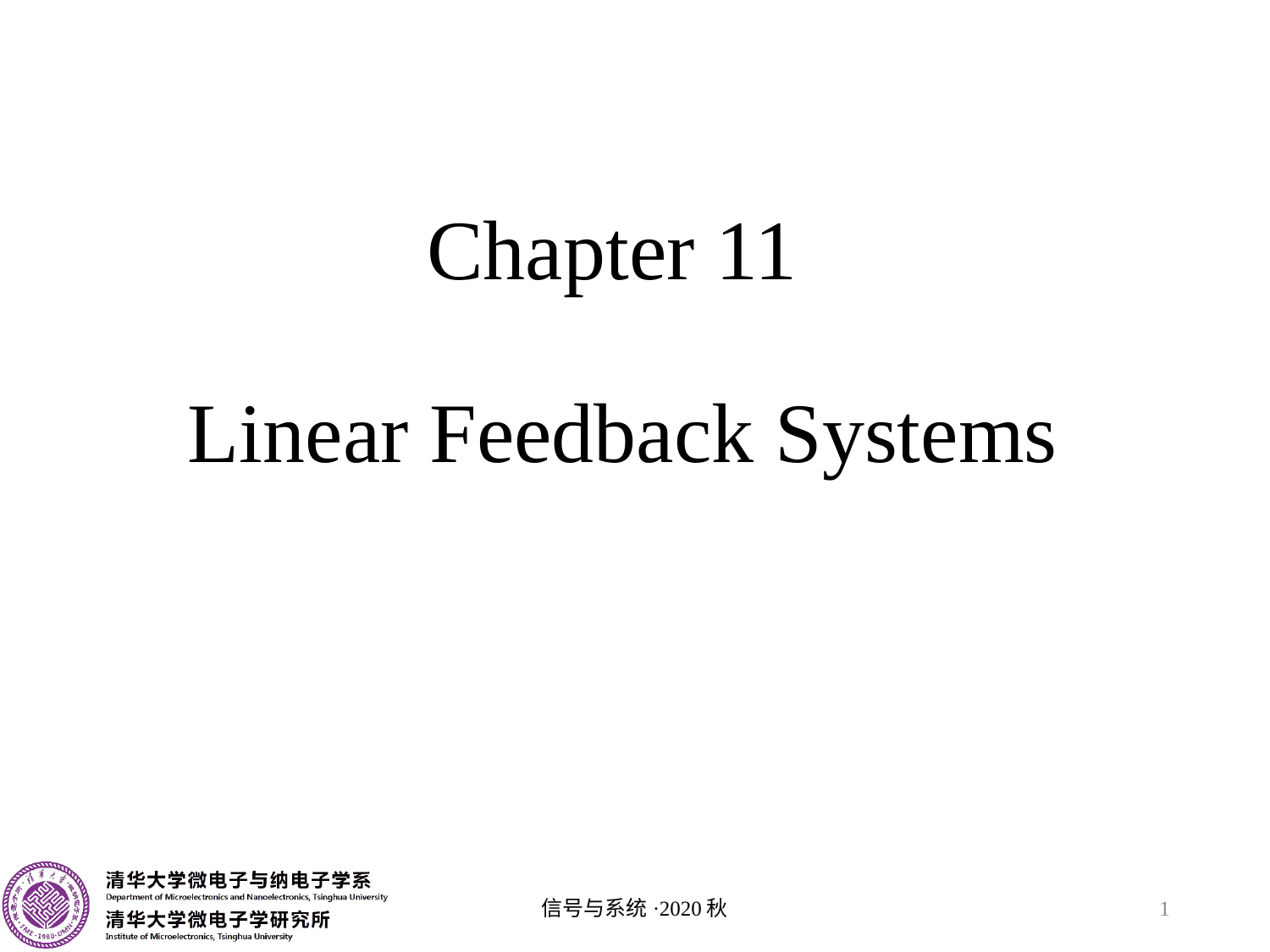

# Chapter 11 Linear Feedback Systems

信号与系统·2020秋
1